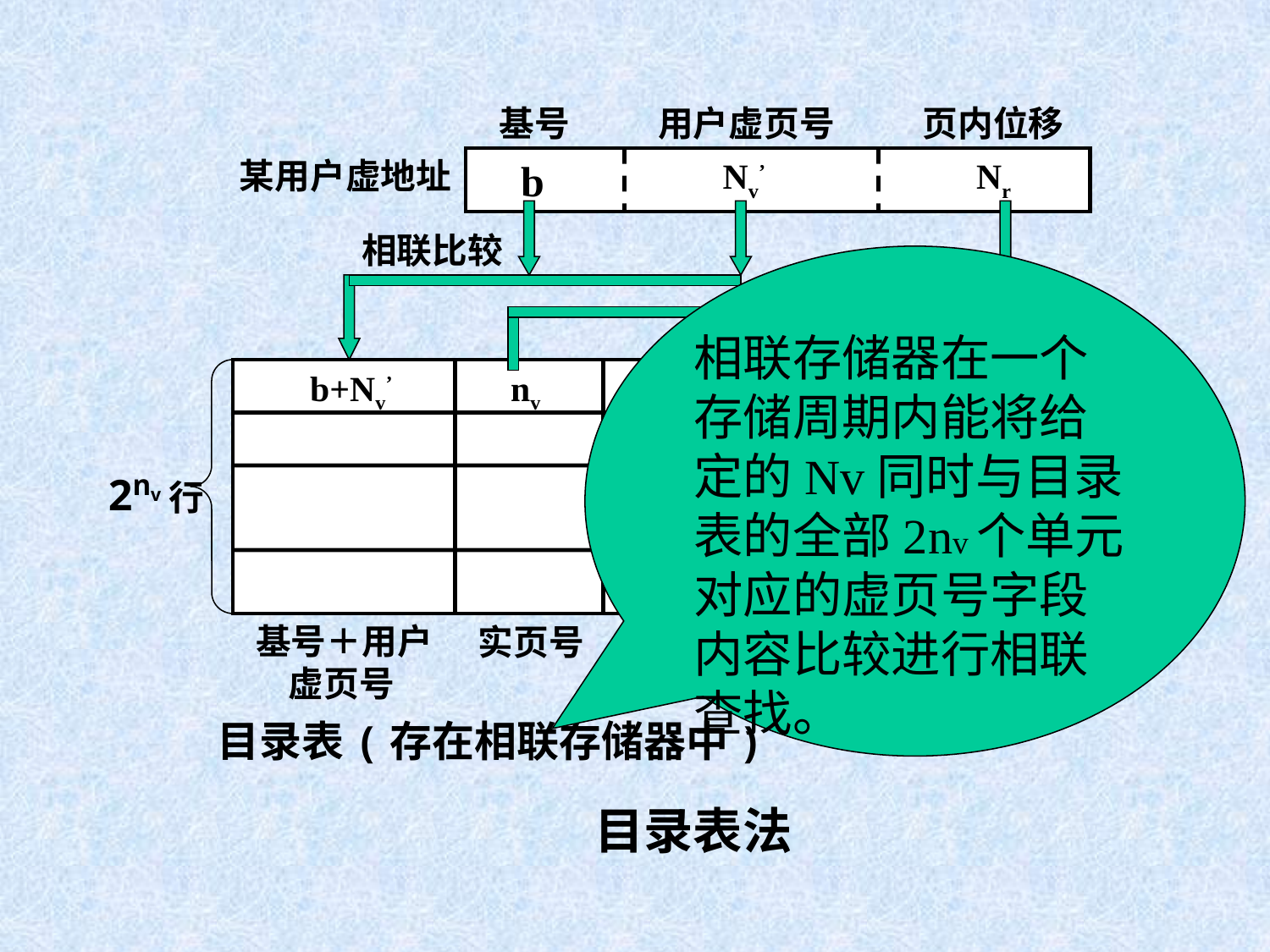

基号
用户虚页号
页内位移
某用户虚地址

b

Nv’

Nr

相联比较
相联存储器在一个存储周期内能将给定的Nv同时与目录表的全部2nv个单元对应的虚页号字段内容比较进行相联查找。

查找到

b+Nv’

nv

np

2nv行

nv

nr(Nr)

基号＋用户
   虚页号
实页号
其它
信息
目录表(存在相联存储器中)
目录表法